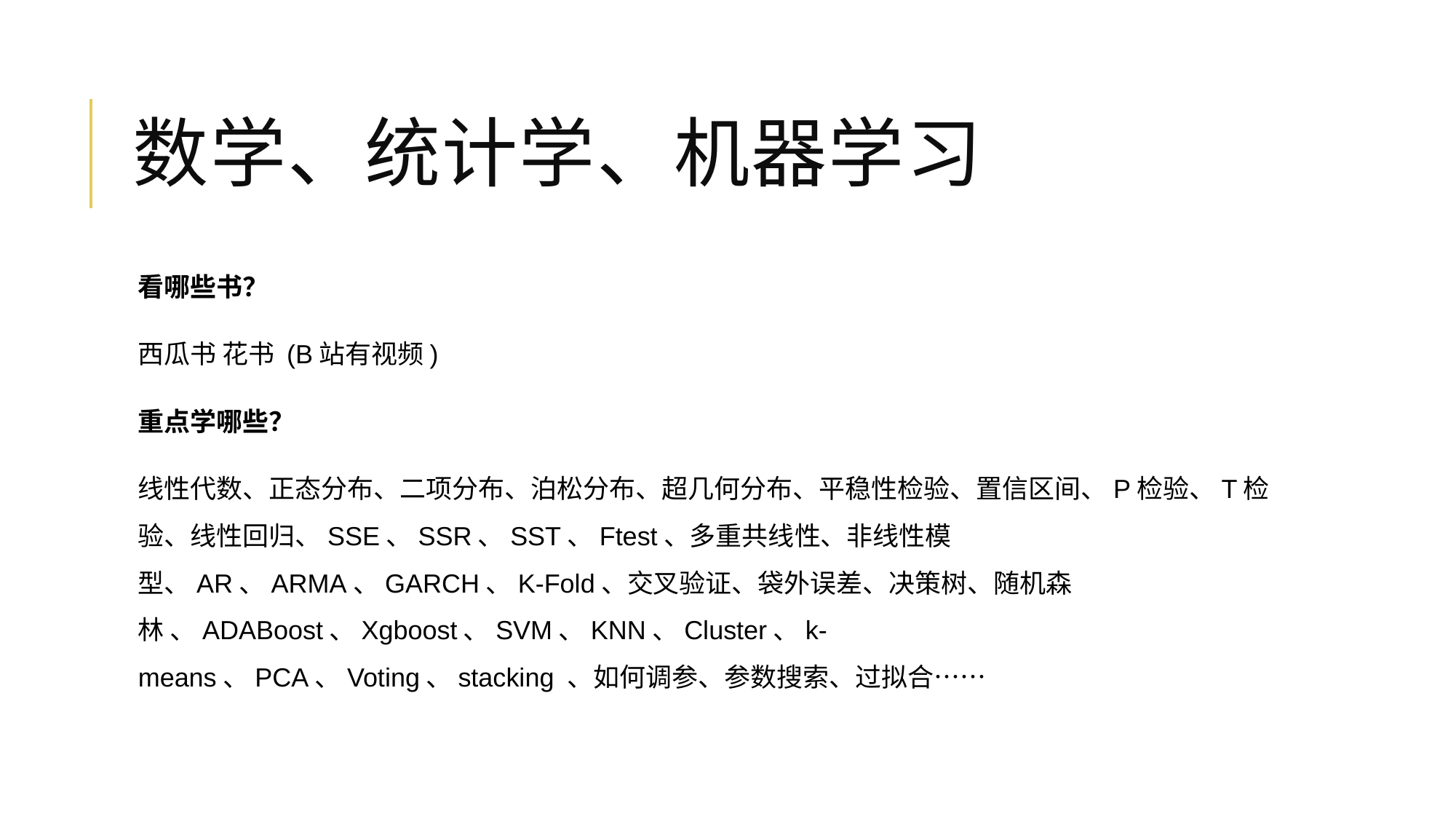

# 数学、统计学、机器学习
看哪些书？
西瓜书 花书 (B站有视频)
重点学哪些？
线性代数、正态分布、二项分布、泊松分布、超几何分布、平稳性检验、置信区间、P检验、T检验、线性回归、SSE、SSR、SST、Ftest、多重共线性、非线性模型、AR、ARMA、GARCH、K-Fold、交叉验证、袋外误差、决策树、随机森林 、ADABoost、Xgboost、SVM、KNN、Cluster、k-means、PCA、Voting、stacking 、如何调参、参数搜索、过拟合……